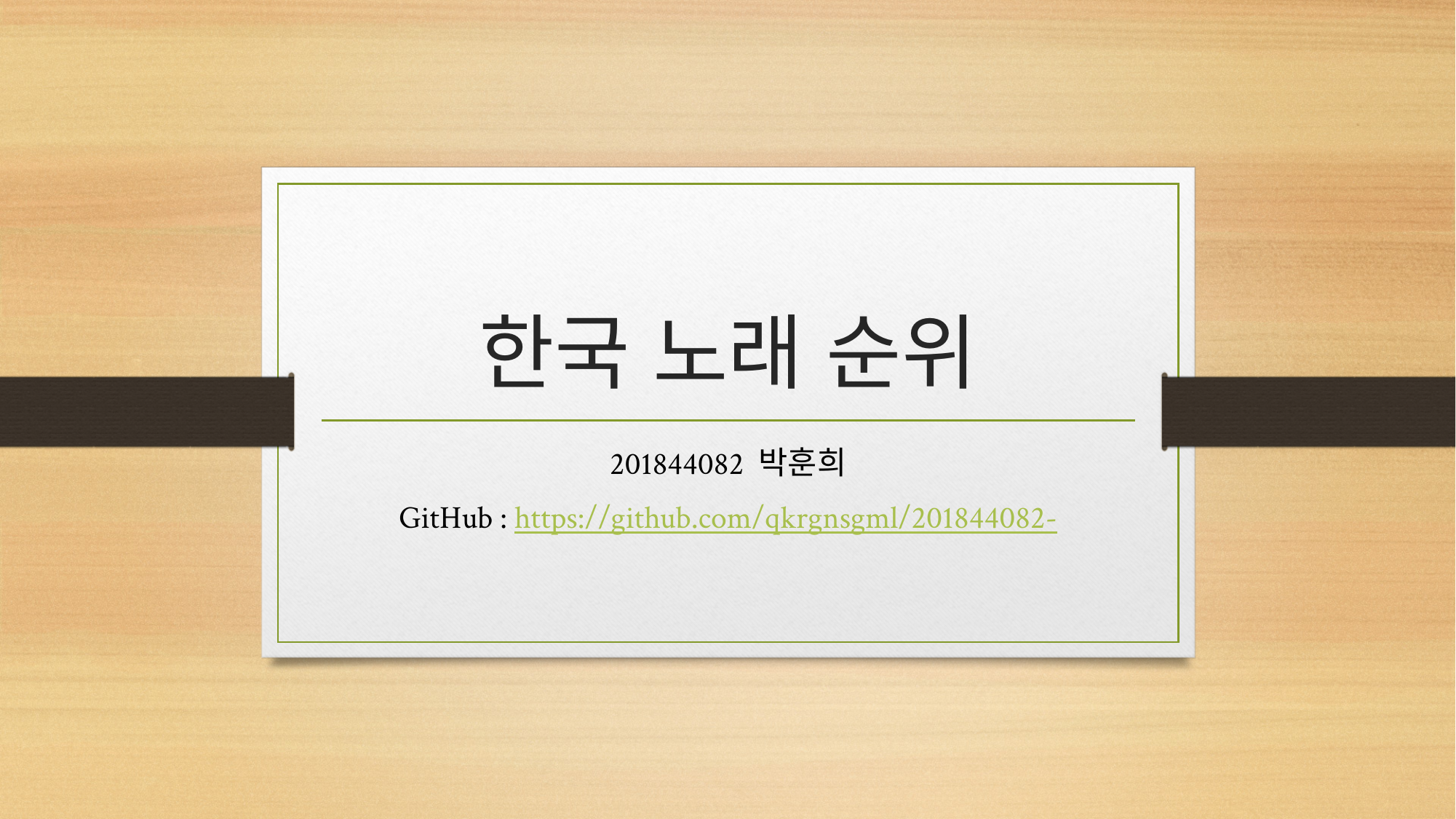

# 한국 노래 순위
201844082 박훈희
GitHub : https://github.com/qkrgnsgml/201844082-